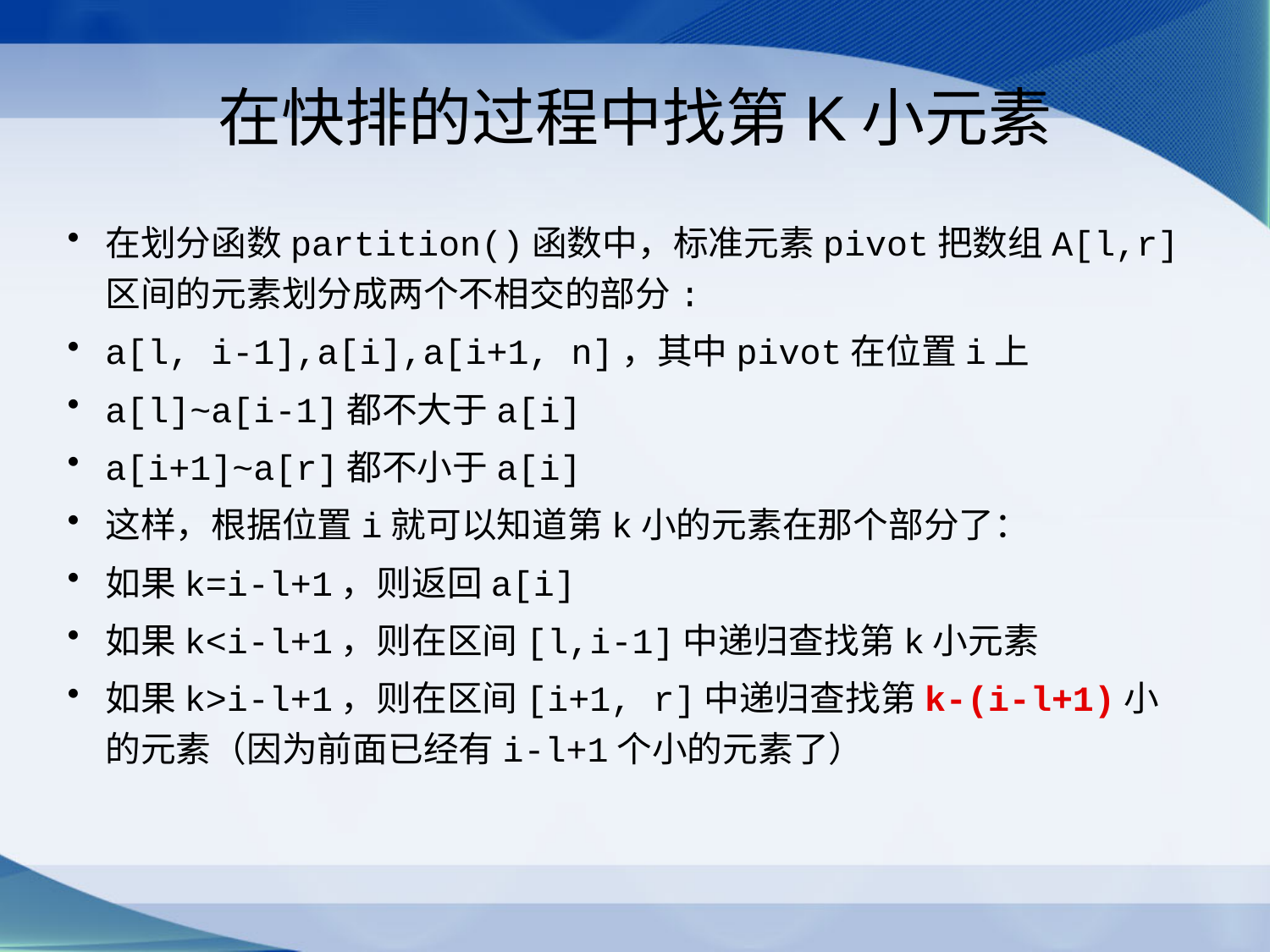

# 在快排的过程中找第K小元素
在划分函数partition()函数中，标准元素pivot把数组A[l,r]区间的元素划分成两个不相交的部分:
a[l, i-1],a[i],a[i+1, n]，其中pivot在位置i上
a[l]~a[i-1]都不大于a[i]
a[i+1]~a[r]都不小于a[i]
这样，根据位置i就可以知道第k小的元素在那个部分了：
如果k=i-l+1，则返回a[i]
如果k<i-l+1，则在区间[l,i-1]中递归查找第k小元素
如果k>i-l+1，则在区间[i+1, r]中递归查找第k-(i-l+1)小的元素（因为前面已经有i-l+1个小的元素了）